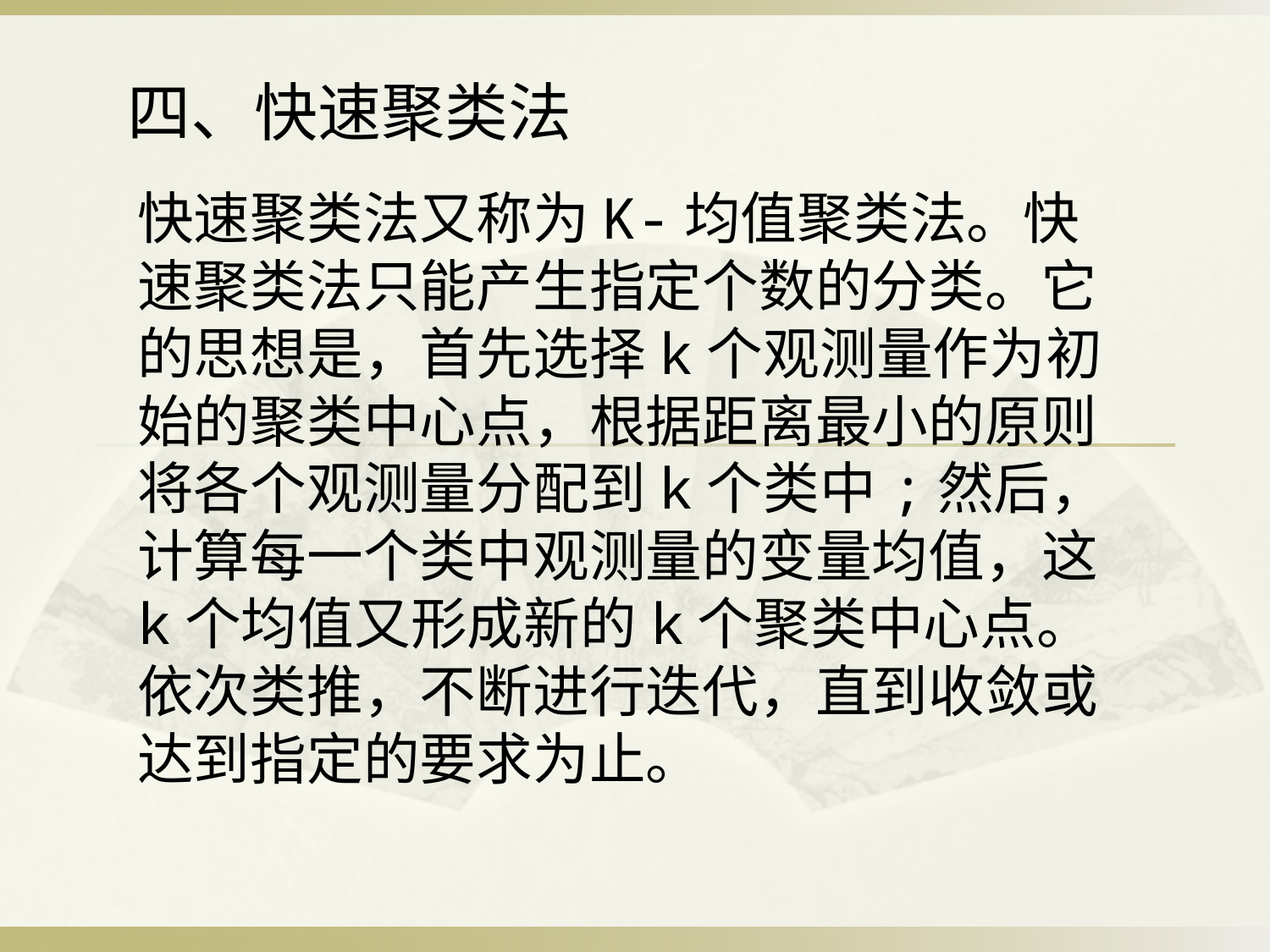

四、快速聚类法
快速聚类法又称为K-均值聚类法。快速聚类法只能产生指定个数的分类。它的思想是，首先选择k个观测量作为初始的聚类中心点，根据距离最小的原则将各个观测量分配到k个类中;然后，计算每一个类中观测量的变量均值，这k个均值又形成新的k个聚类中心点。依次类推，不断进行迭代，直到收敛或达到指定的要求为止。